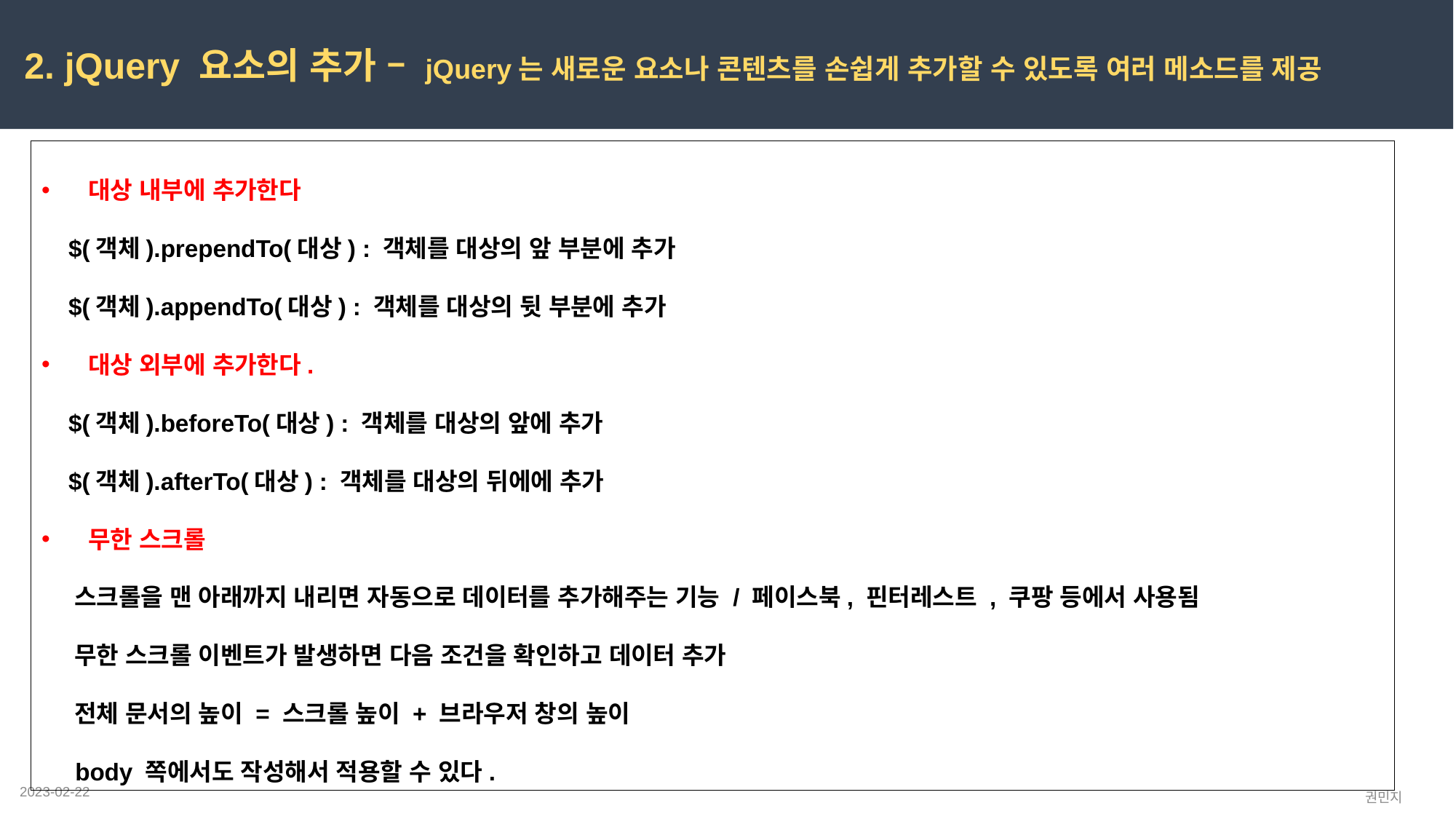

2. jQuery 요소의 추가 – jQuery는 새로운 요소나 콘텐츠를 손쉽게 추가할 수 있도록 여러 메소드를 제공
 대상 내부에 추가한다
    $(객체).prependTo(대상) : 객체를 대상의 앞 부분에 추가
    $(객체).appendTo(대상) : 객체를 대상의 뒷 부분에 추가
 대상 외부에 추가한다.
    $(객체).beforeTo(대상) : 객체를 대상의 앞에 추가
    $(객체).afterTo(대상) : 객체를 대상의 뒤에에 추가
 무한 스크롤
    스크롤을 맨 아래까지 내리면 자동으로 데이터를 추가해주는 기능 / 페이스북, 핀터레스트 , 쿠팡 등에서 사용됨
    무한 스크롤 이벤트가 발생하면 다음 조건을 확인하고 데이터 추가
    전체 문서의 높이 = 스크롤 높이 + 브라우저 창의 높이
     body 쪽에서도 작성해서 적용할 수 있다.

2023-02-22
권민지